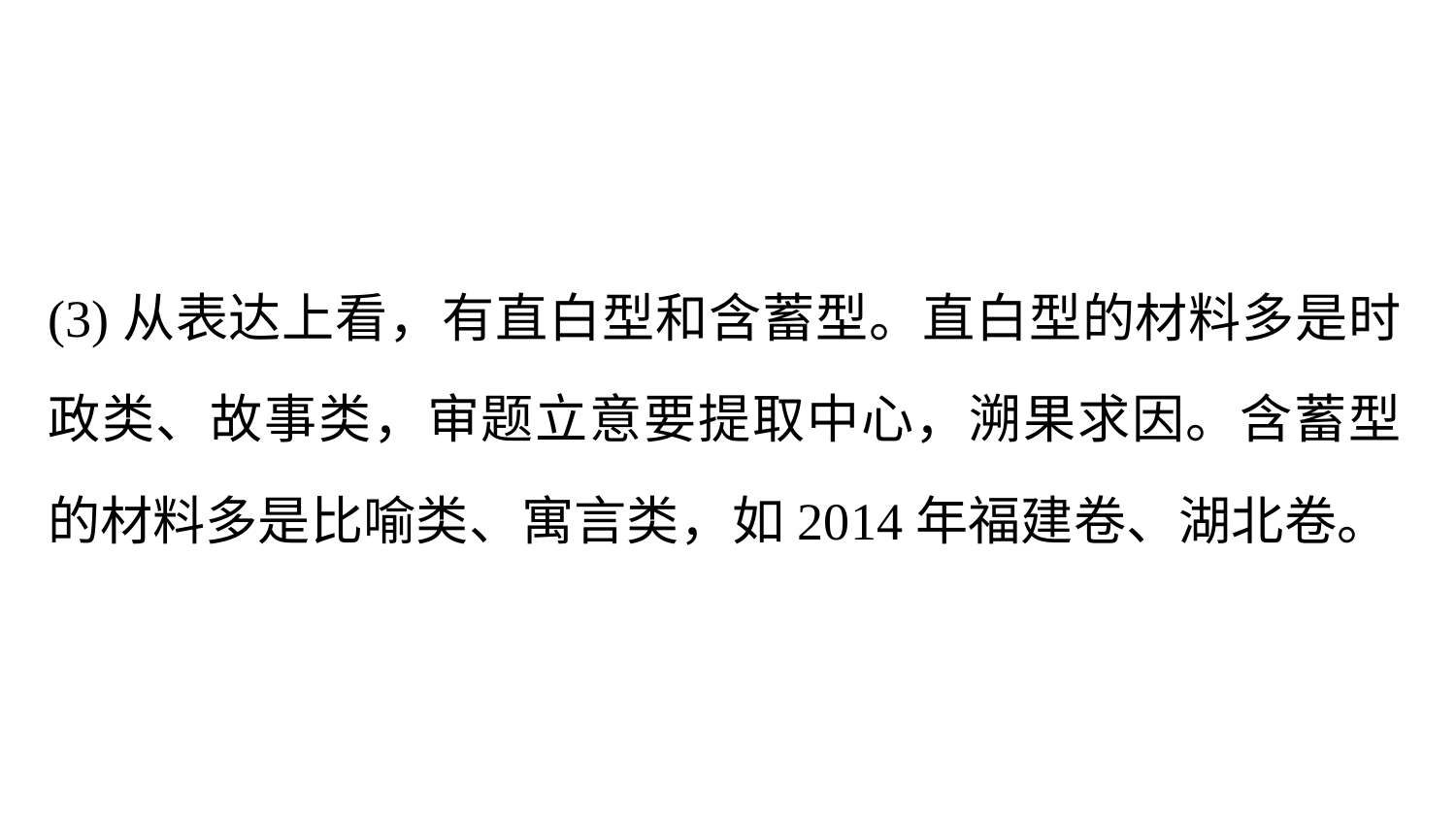

(3)从表达上看，有直白型和含蓄型。直白型的材料多是时政类、故事类，审题立意要提取中心，溯果求因。含蓄型的材料多是比喻类、寓言类，如2014年福建卷、湖北卷。